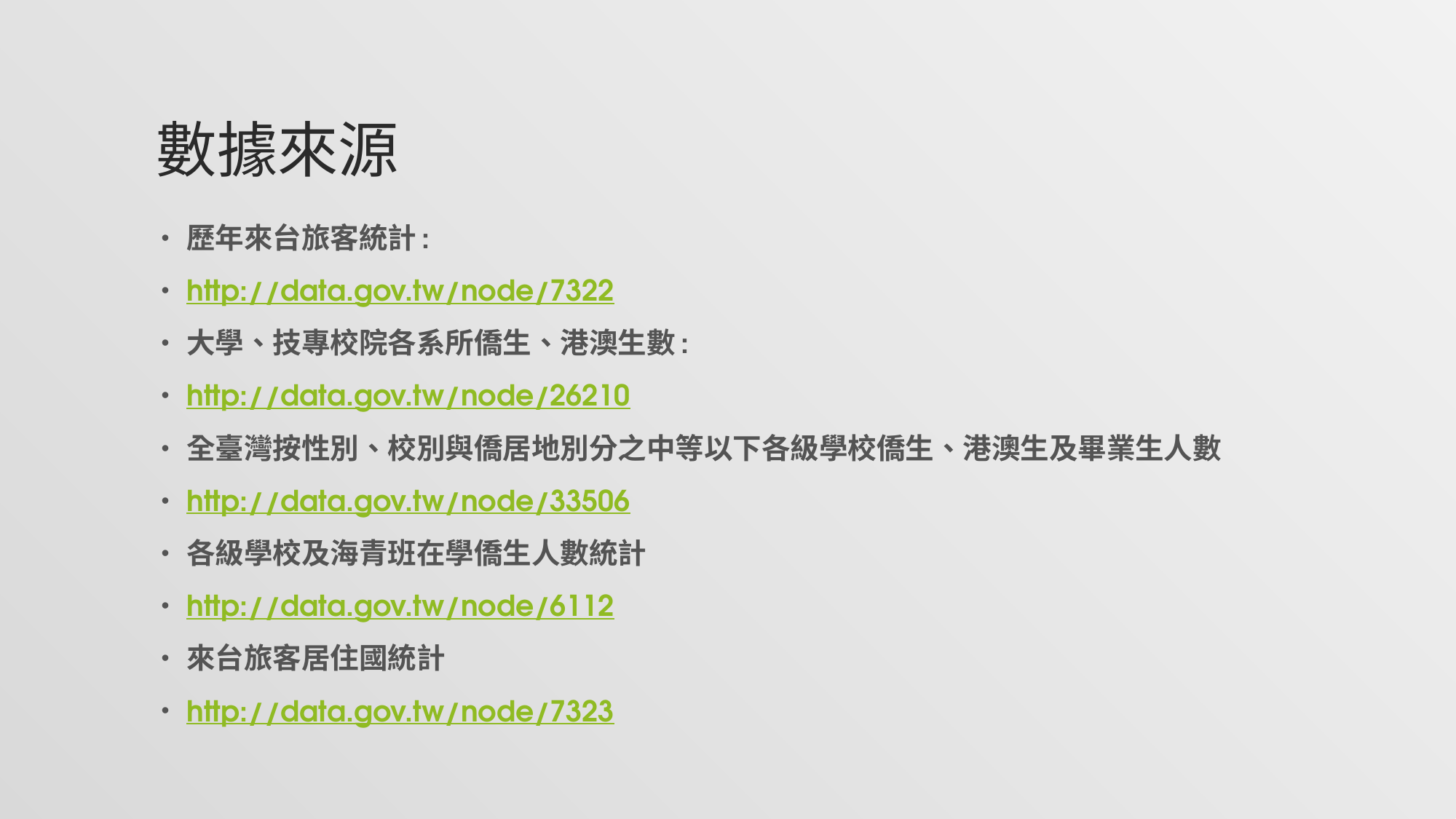

# 數據來源
歷年來台旅客統計:
http://data.gov.tw/node/7322
大學、技專校院各系所僑生、港澳生數:
http://data.gov.tw/node/26210
全臺灣按性別、校別與僑居地別分之中等以下各級學校僑生、港澳生及畢業生人數
http://data.gov.tw/node/33506
各級學校及海青班在學僑生人數統計
http://data.gov.tw/node/6112
來台旅客居住國統計
http://data.gov.tw/node/7323